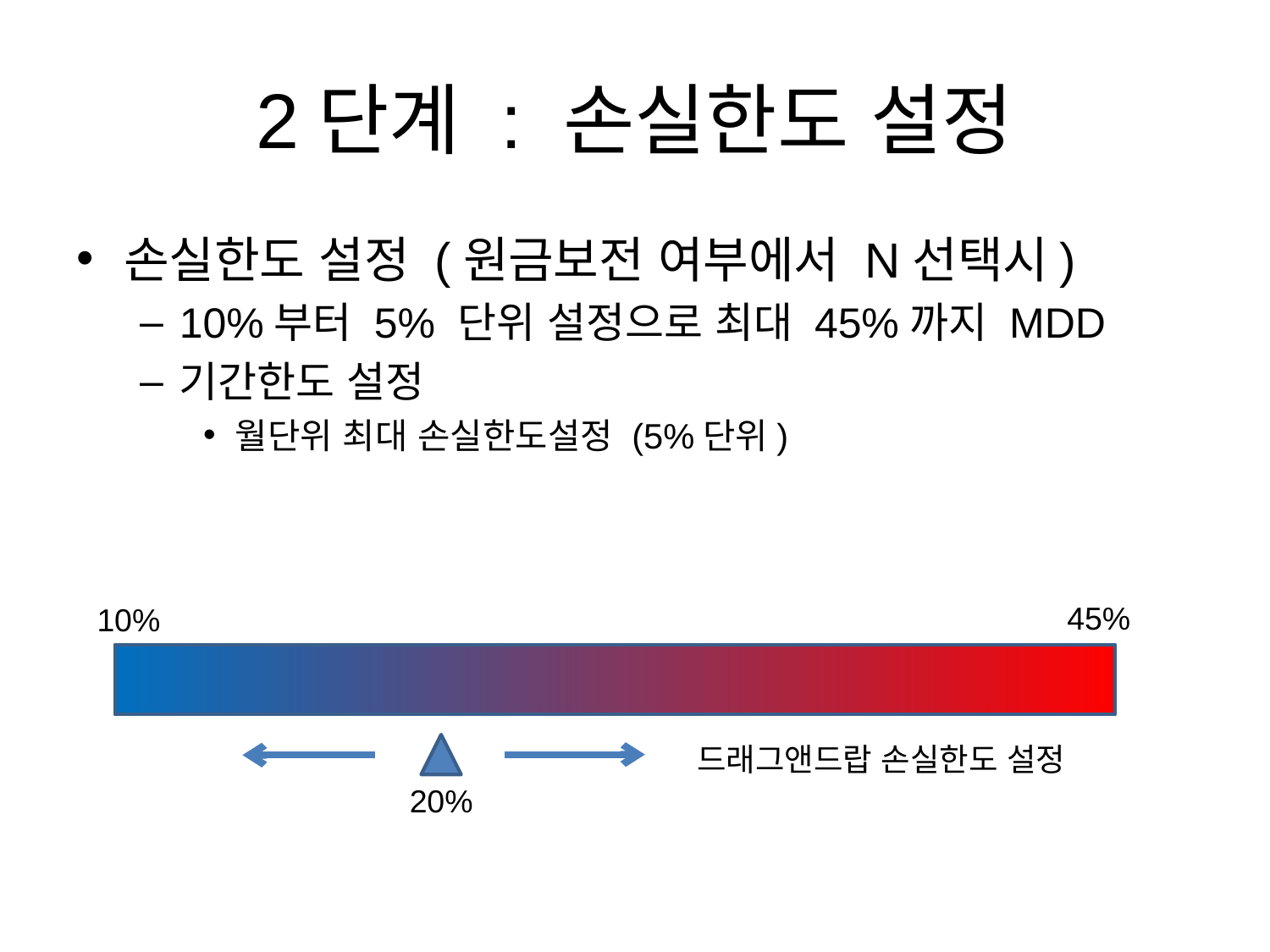

# 2단계 : 손실한도 설정
손실한도 설정 (원금보전 여부에서 N선택시)
10%부터 5% 단위 설정으로 최대 45%까지 MDD
기간한도 설정
월단위 최대 손실한도설정 (5%단위)

45%
10%

드래그앤드랍 손실한도 설정

20%